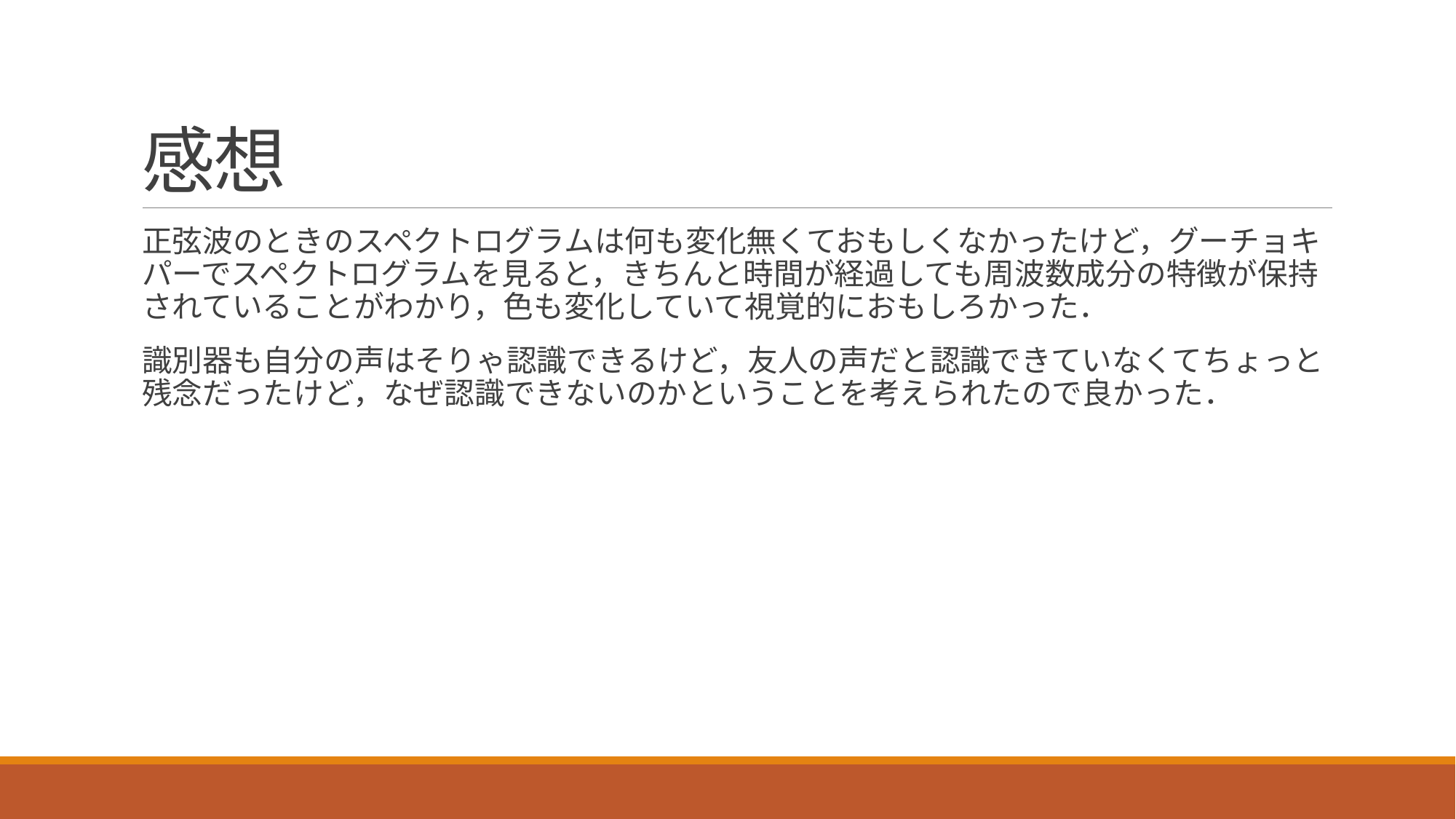

# 感想
正弦波のときのスペクトログラムは何も変化無くておもしくなかったけど，グーチョキパーでスペクトログラムを見ると，きちんと時間が経過しても周波数成分の特徴が保持されていることがわかり，色も変化していて視覚的におもしろかった．
識別器も自分の声はそりゃ認識できるけど，友人の声だと認識できていなくてちょっと残念だったけど，なぜ認識できないのかということを考えられたので良かった．